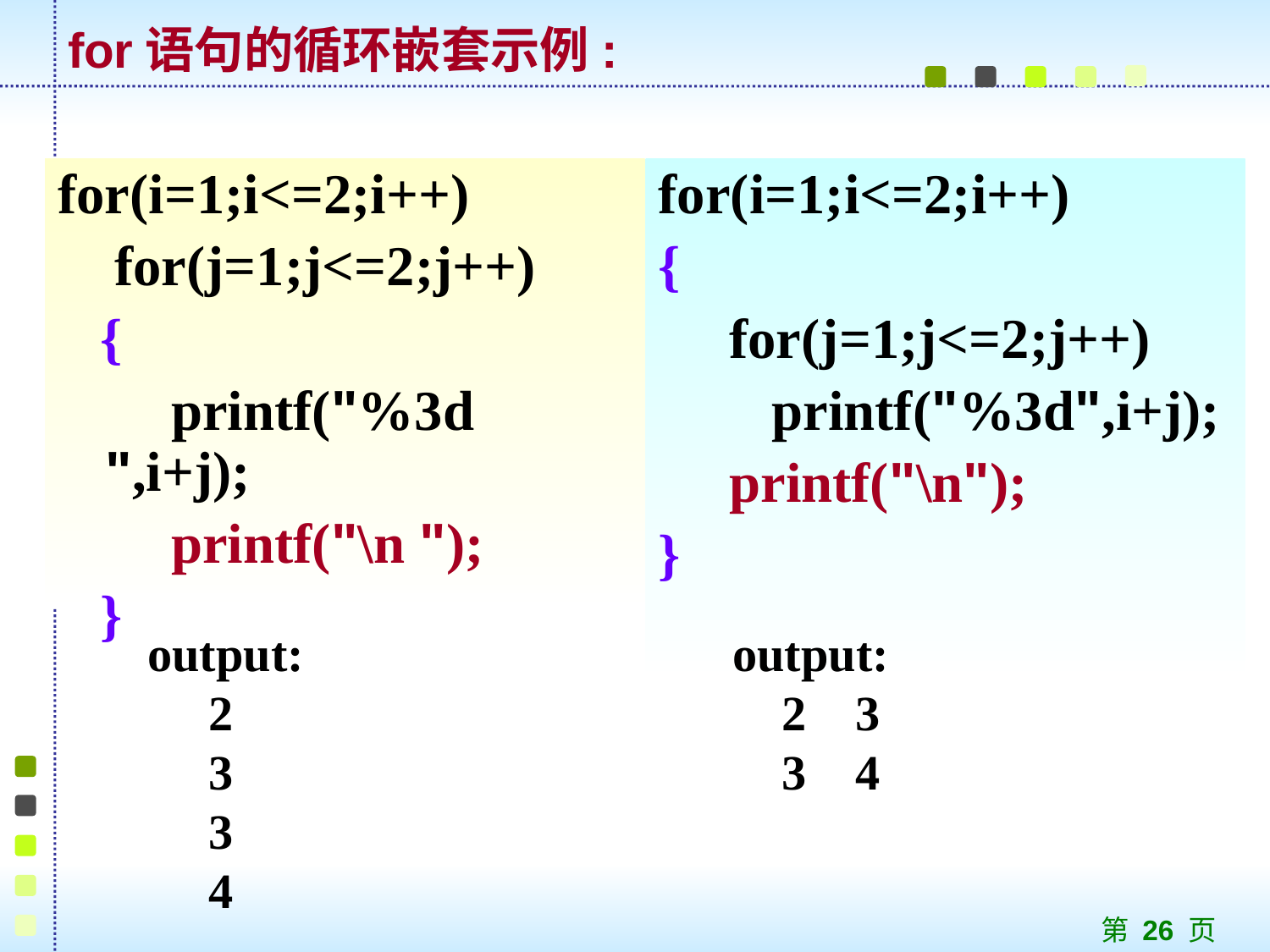

# for语句的循环嵌套示例:
for(i=1;i<=2;i++)
    for(j=1;j<=2;j++)
   {
        printf("%3d ",i+j);
        printf("\n ");
   }
for(i=1;i<=2;i++)
{
     for(j=1;j<=2;j++)
        printf("%3d",i+j);
     printf("\n");
}
output:
     2
     3
     3
     4
output:
    2    3
    3    4
第 26 页